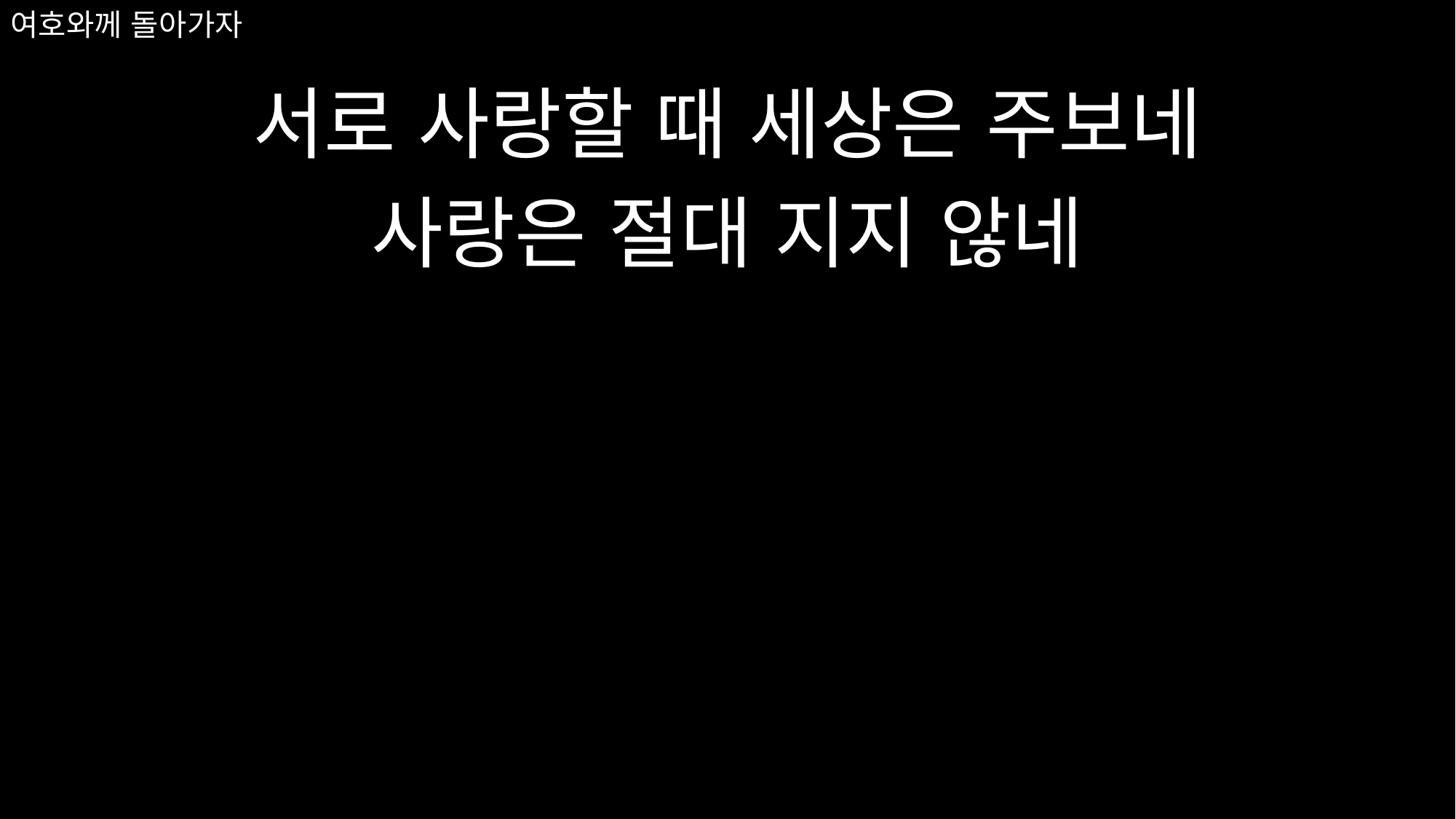

# 여호와께 돌아가자
서로 사랑할 때 세상은 주보네
사랑은 절대 지지 않네